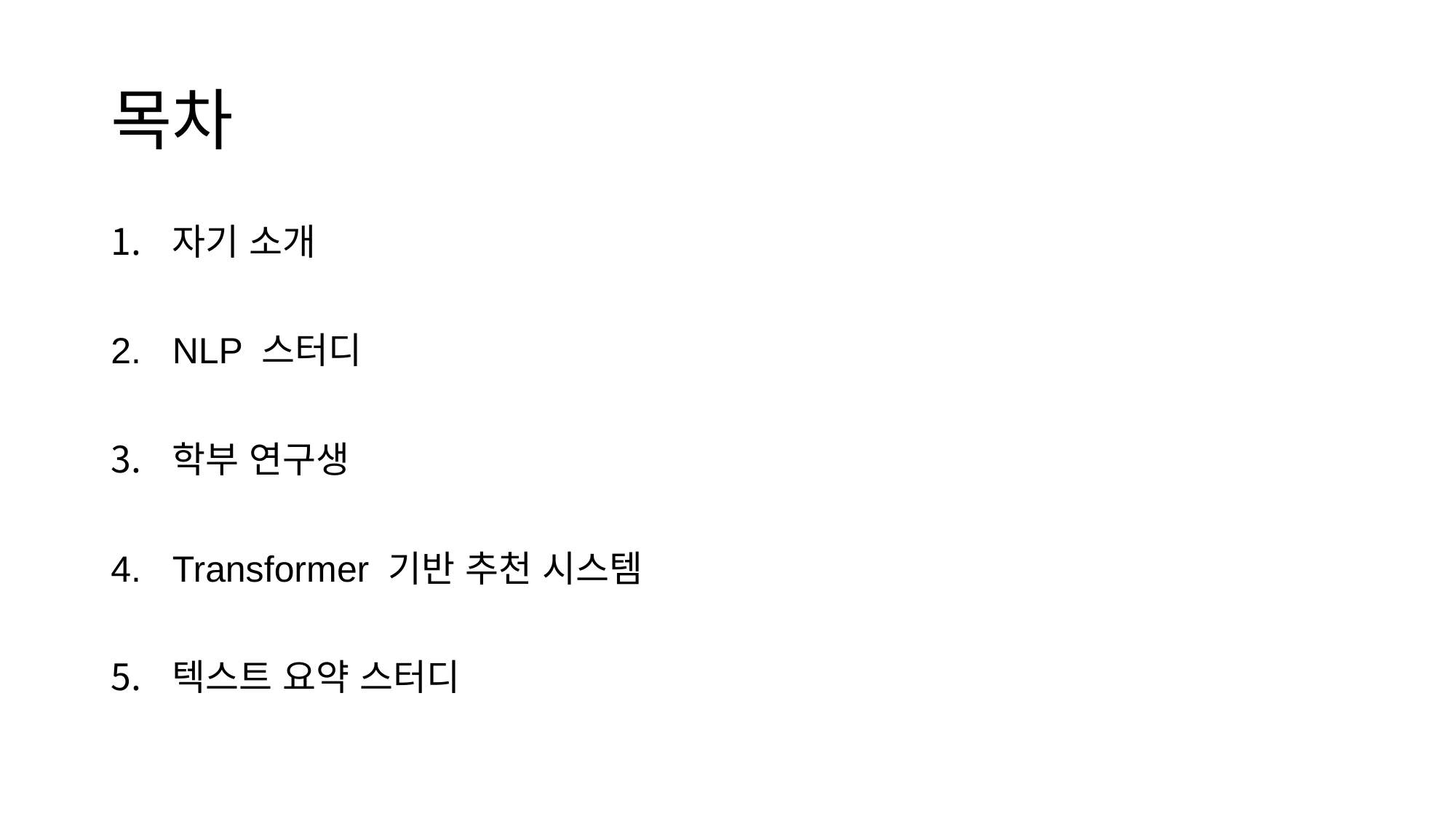

# 목차
자기 소개

NLP 스터디

학부 연구생

Transformer 기반 추천 시스템

텍스트 요약 스터디